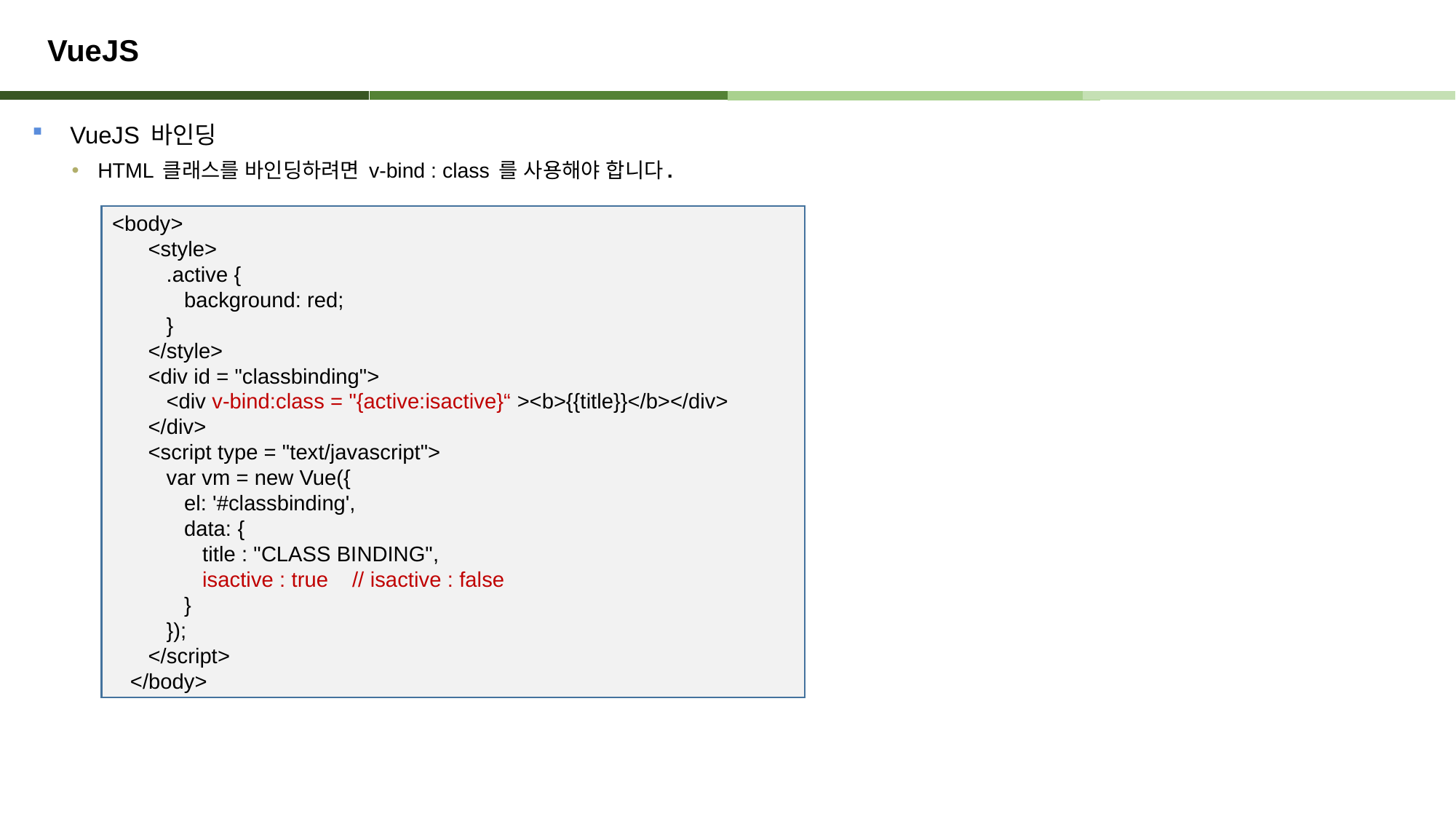

# VueJS
VueJS 바인딩
 HTML 클래스를 바인딩하려면 v-bind : class 를 사용해야 합니다.
<body>
      <style>
         .active {
            background: red;
         }
      </style>
      <div id = "classbinding">
         <div v-bind:class = "{active:isactive}“ ><b>{{title}}</b></div>
      </div>
      <script type = "text/javascript">
         var vm = new Vue({
            el: '#classbinding',
            data: {
               title : "CLASS BINDING",
               isactive : true    // isactive : false
            }
         });
      </script>
   </body>